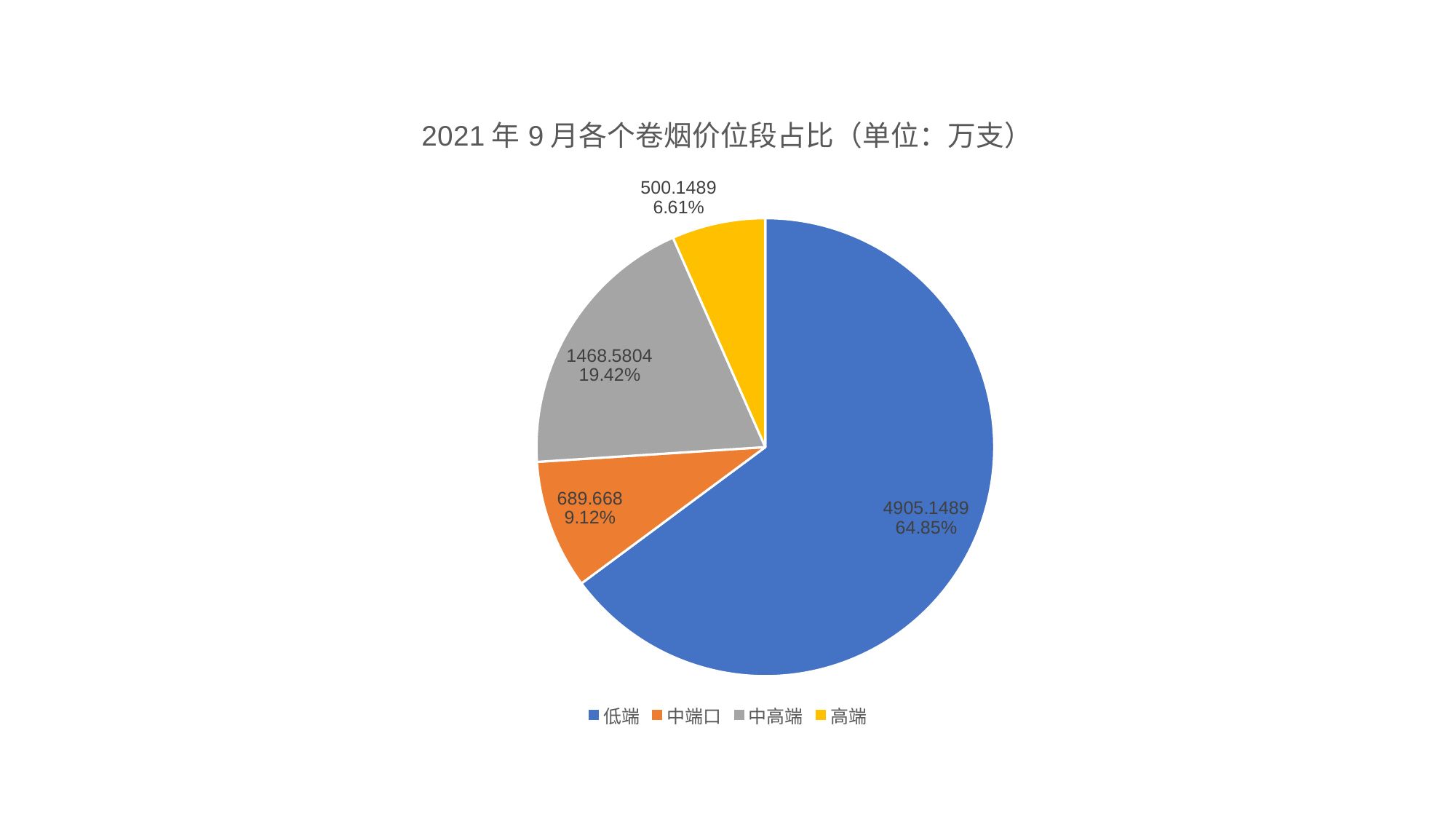

### Chart: 2021年9月各个卷烟价位段占比（单位：万支）

| Category | 2021年9月各个卷烟价位段占比 |
|---|---|
| 低端 | 4905.1489 |
| 中端口 | 689.668 |
| 中高端 | 1468.5804 |
| 高端 | 500.1489 |